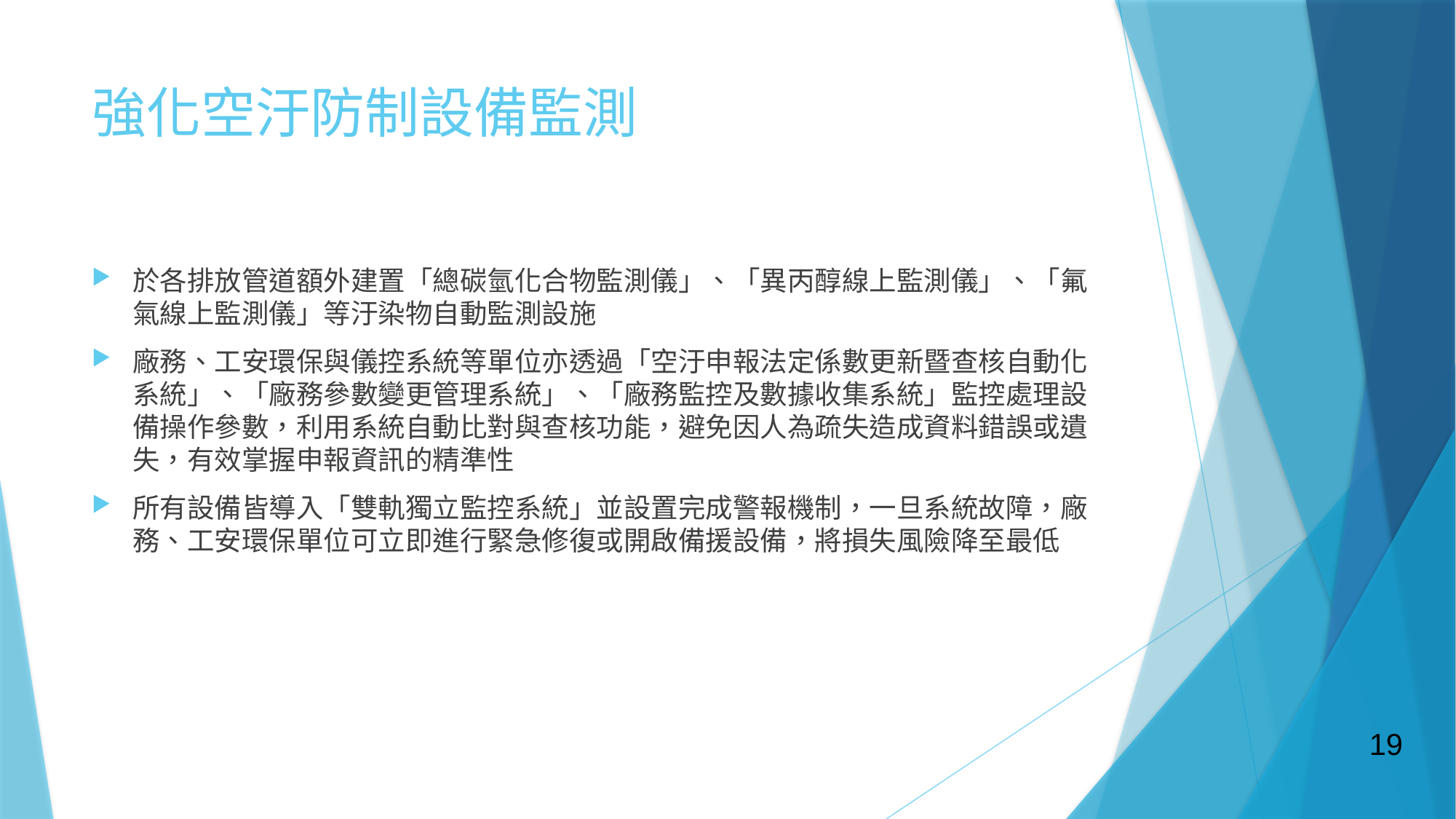

# 強化空汙防制設備監測
於各排放管道額外建置「總碳氫化合物監測儀」、「異丙醇線上監測儀」、「氟氣線上監測儀」等汙染物自動監測設施
廠務、工安環保與儀控系統等單位亦透過「空汙申報法定係數更新暨查核自動化系統」、「廠務參數變更管理系統」、「廠務監控及數據收集系統」監控處理設備操作參數，利用系統自動比對與查核功能，避免因人為疏失造成資料錯誤或遺失，有效掌握申報資訊的精準性
所有設備皆導入「雙軌獨立監控系統」並設置完成警報機制，一旦系統故障，廠務、工安環保單位可立即進行緊急修復或開啟備援設備，將損失風險降至最低
19